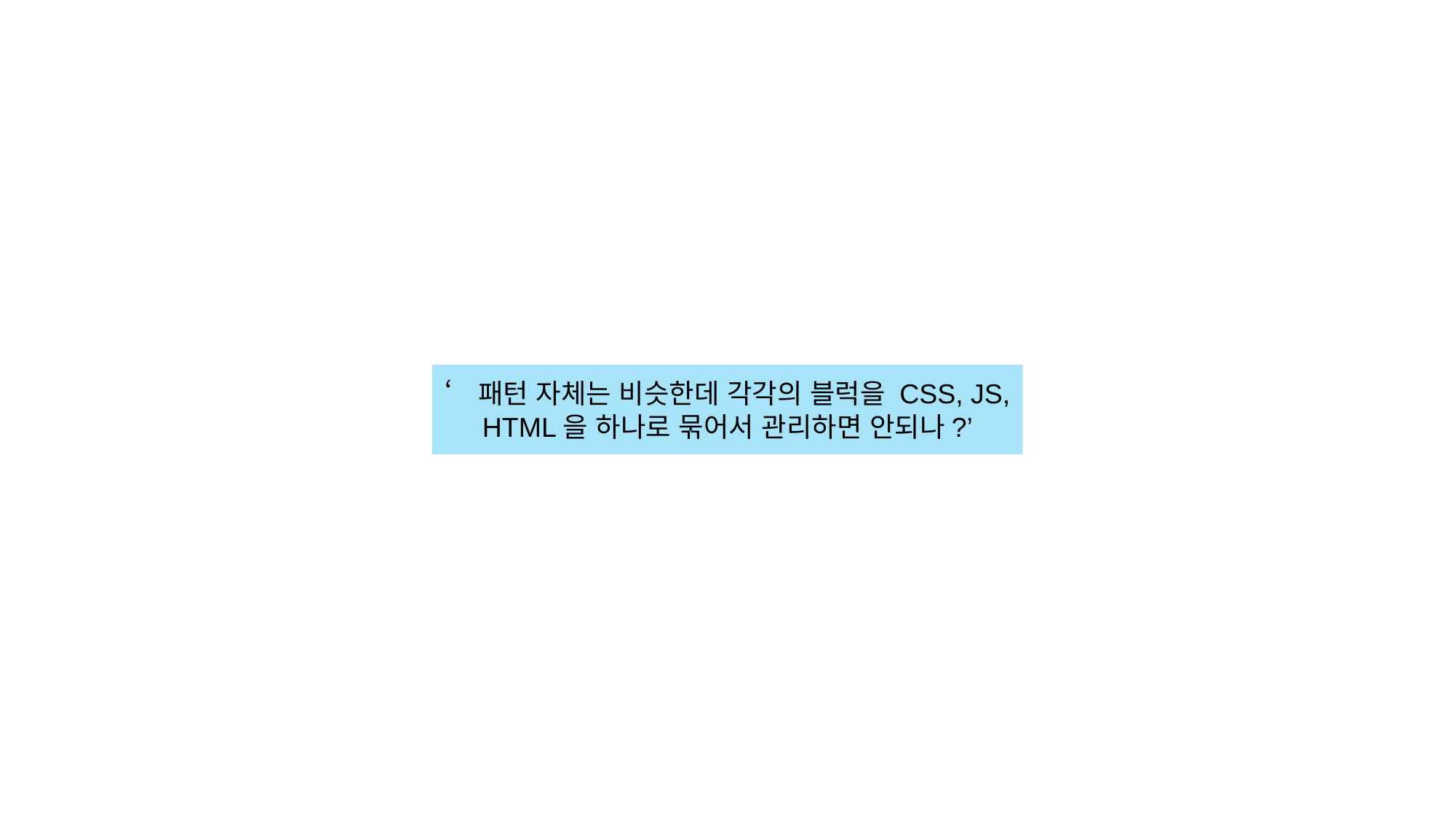

‘패턴 자체는 비슷한데 각각의 블럭을 CSS, JS, HTML을 하나로 묶어서 관리하면 안되나?’